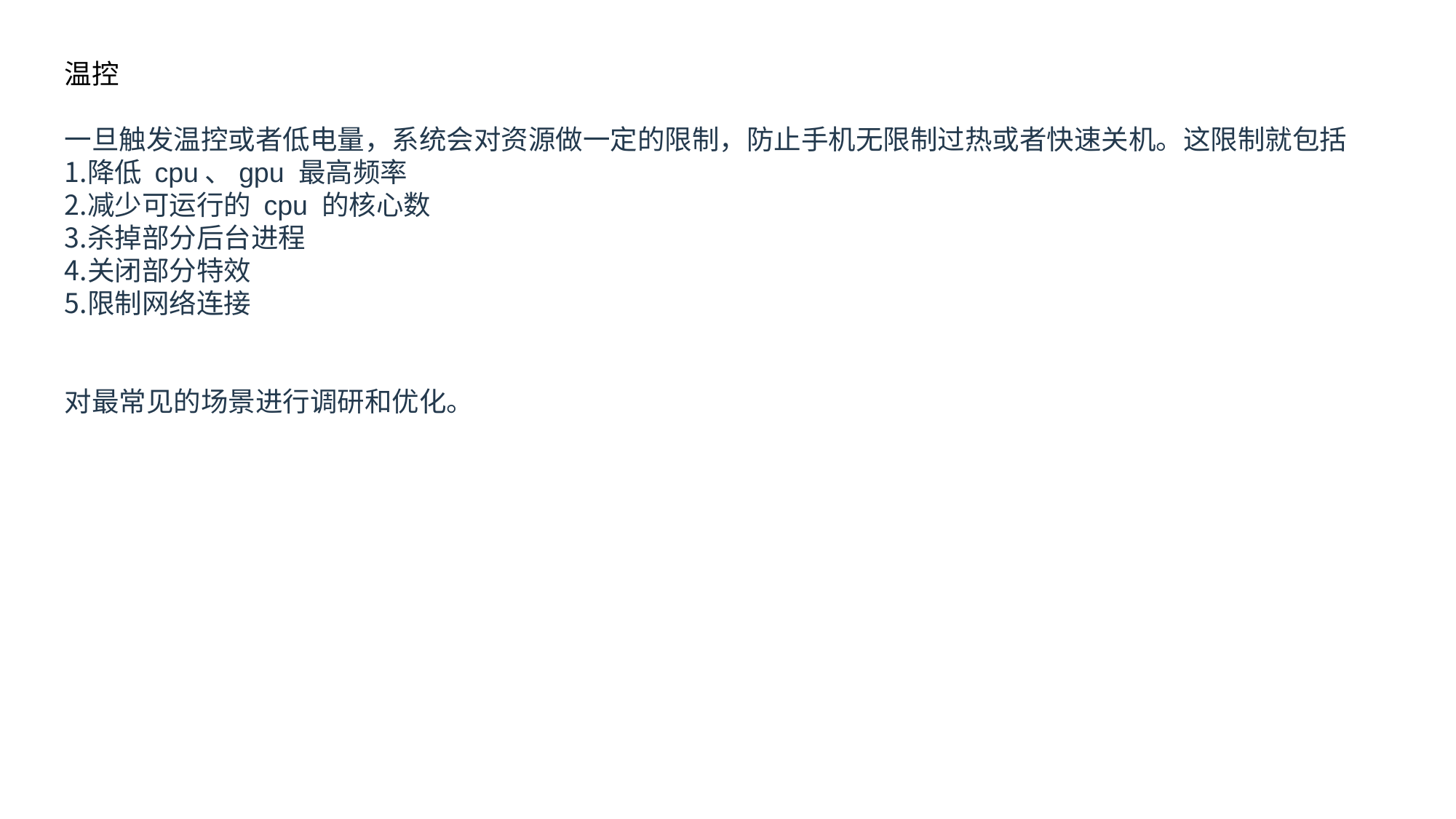

温控

一旦触发温控或者低电量，系统会对资源做一定的限制，防止手机无限制过热或者快速关机。这限制就包括
降低 cpu、gpu 最高频率
减少可运行的 cpu 的核心数
杀掉部分后台进程
关闭部分特效
限制网络连接

对最常见的场景进行调研和优化。